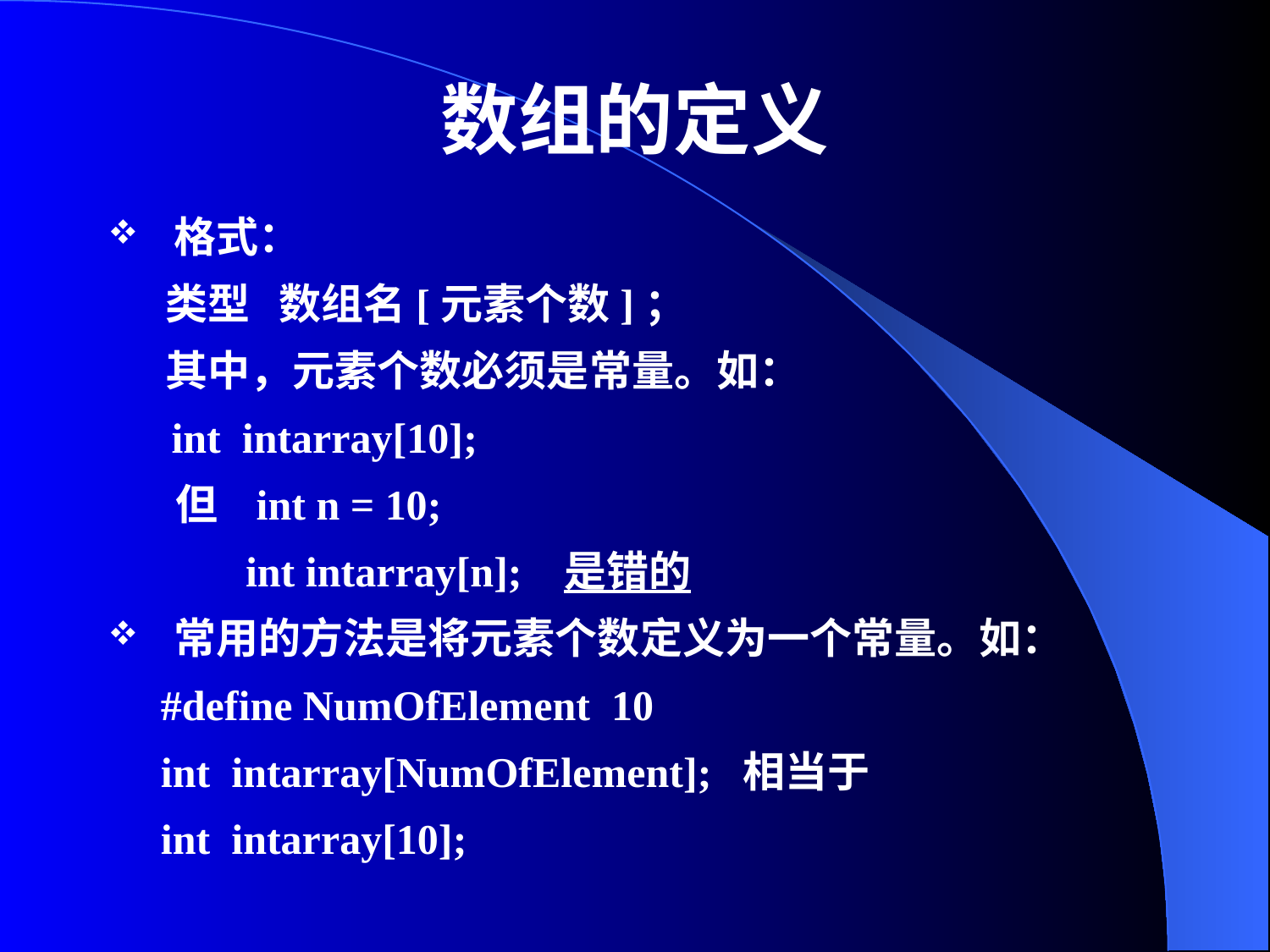

# 数组的定义
格式：
     类型   数组名[元素个数]；
     其中，元素个数必须是常量。如：
      int  intarray[10];
      但   int n = 10;
             int intarray[n];   是错的
常用的方法是将元素个数定义为一个常量。如：
     #define NumOfElement  10
     int  intarray[NumOfElement];  相当于
     int  intarray[10];